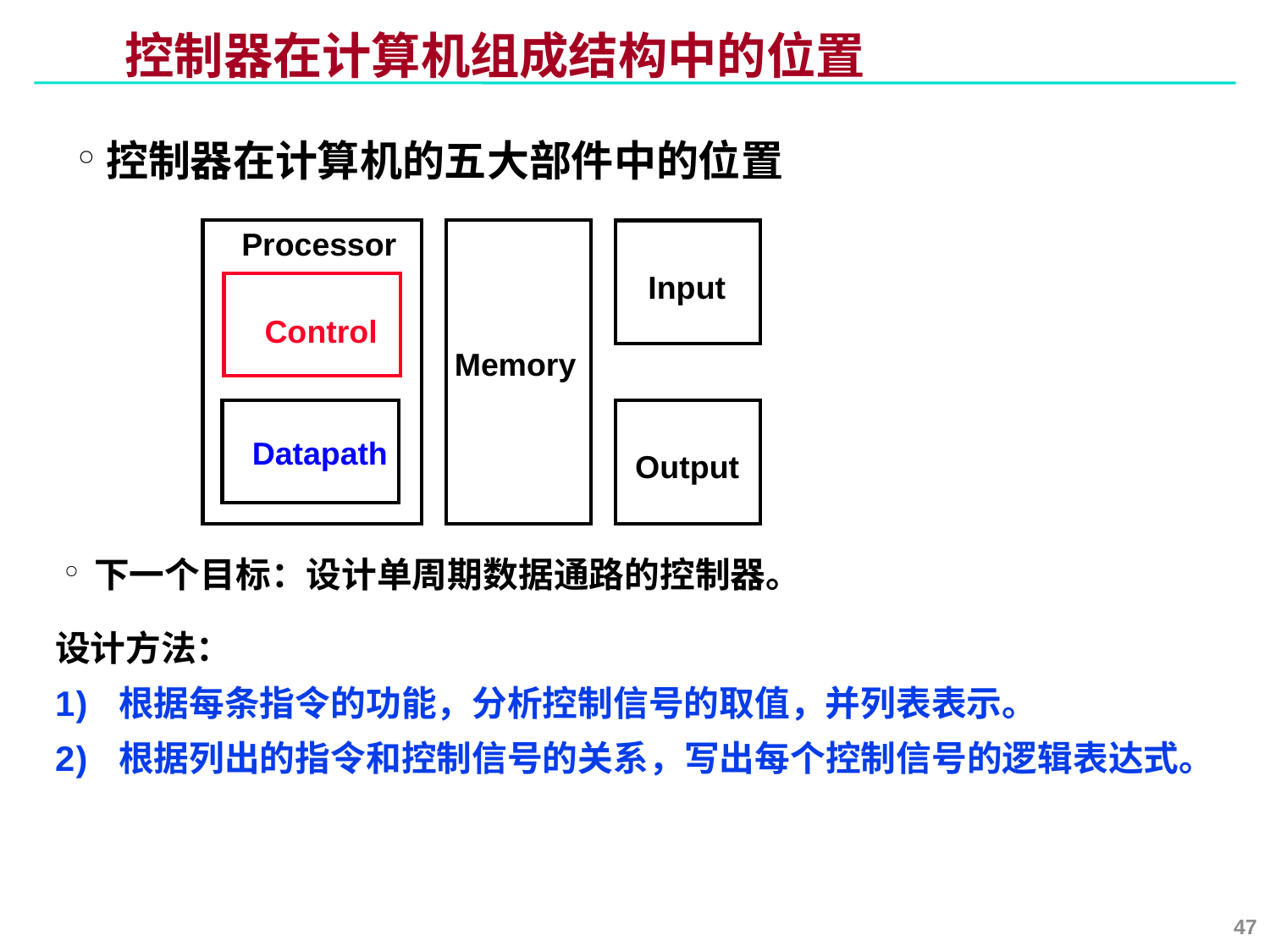

# 控制器在计算机组成结构中的位置
控制器在计算机的五大部件中的位置

Processor

Input

Control
Memory

Datapath

Output
下一个目标：设计单周期数据通路的控制器。
设计方法：
根据每条指令的功能，分析控制信号的取值，并列表表示。
根据列出的指令和控制信号的关系，写出每个控制信号的逻辑表达式。

47